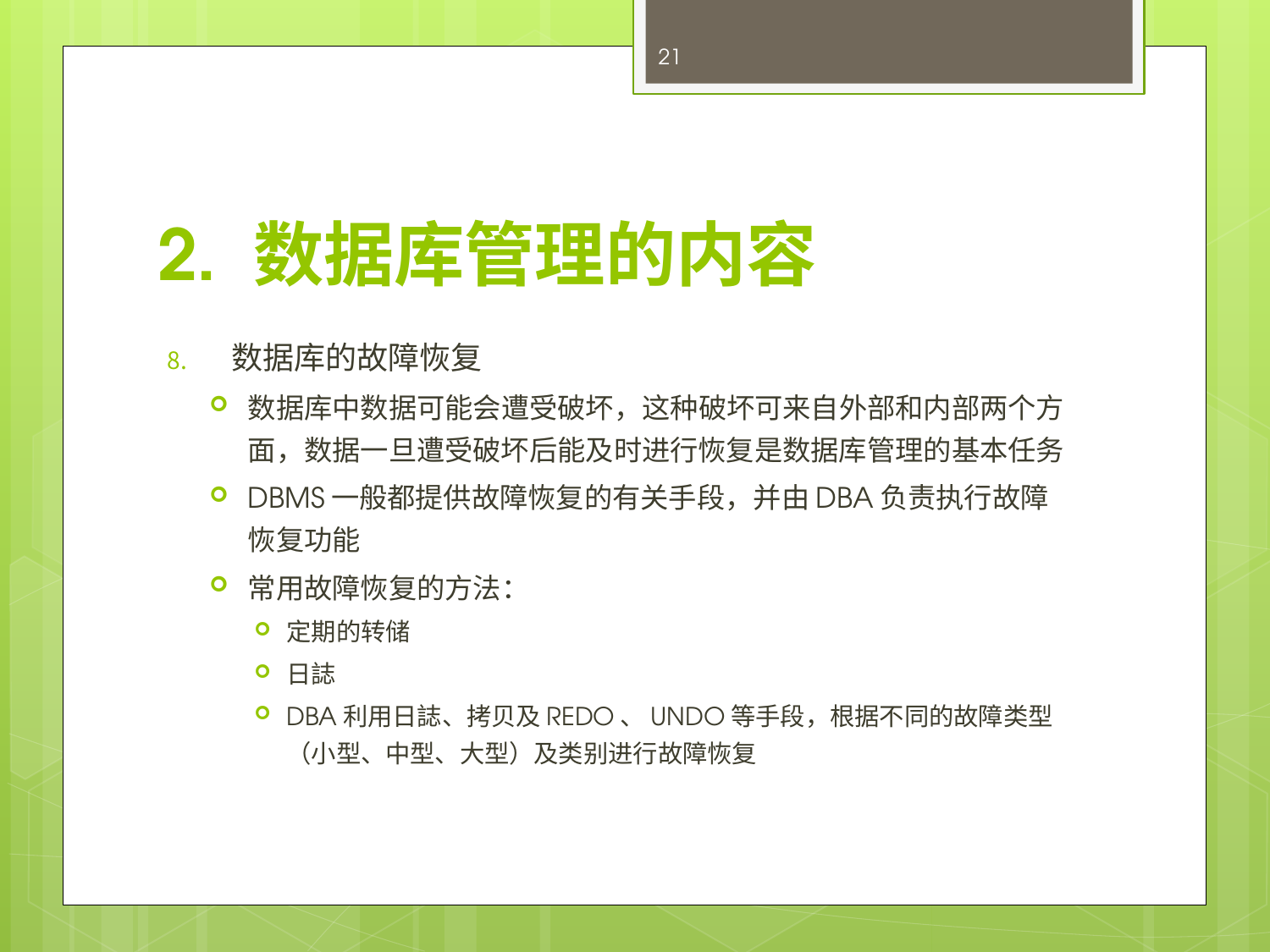

21
# 2. 数据库管理的内容
数据库的故障恢复
数据库中数据可能会遭受破坏，这种破坏可来自外部和内部两个方面，数据一旦遭受破坏后能及时进行恢复是数据库管理的基本任务
DBMS一般都提供故障恢复的有关手段，并由DBA负责执行故障恢复功能
常用故障恢复的方法：
定期的转储
日誌
DBA利用日誌、拷贝及REDO、UNDO等手段，根据不同的故障类型（小型、中型、大型）及类别进行故障恢复